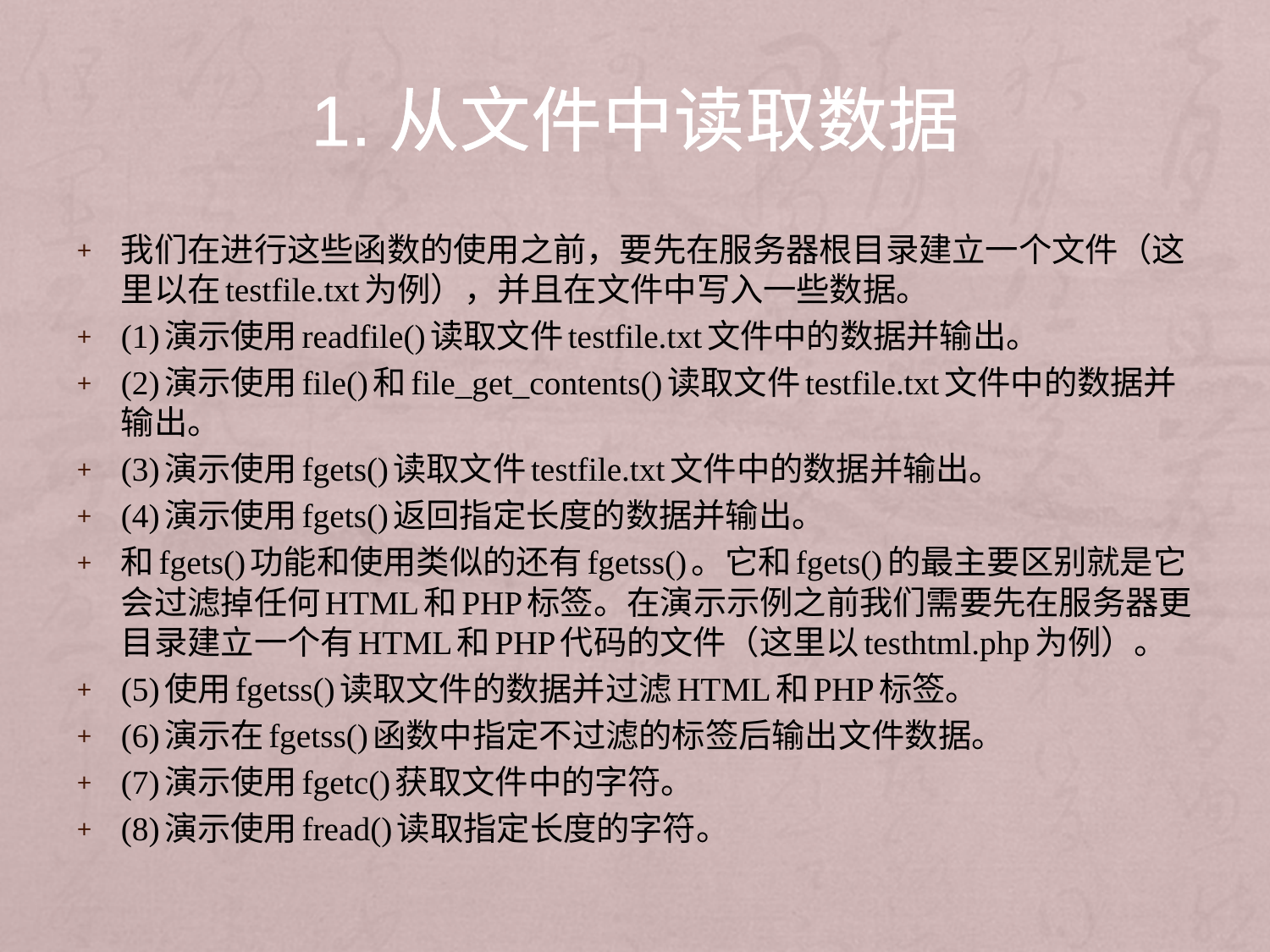

# 1.从文件中读取数据
我们在进行这些函数的使用之前，要先在服务器根目录建立一个文件（这里以在testfile.txt为例），并且在文件中写入一些数据。
(1)演示使用readfile()读取文件testfile.txt文件中的数据并输出。
(2)演示使用file()和file_get_contents()读取文件testfile.txt文件中的数据并输出。
(3)演示使用fgets()读取文件testfile.txt文件中的数据并输出。
(4)演示使用fgets()返回指定长度的数据并输出。
和fgets()功能和使用类似的还有fgetss()。它和fgets()的最主要区别就是它会过滤掉任何HTML和PHP标签。在演示示例之前我们需要先在服务器更目录建立一个有HTML和PHP代码的文件（这里以testhtml.php为例）。
(5)使用fgetss()读取文件的数据并过滤HTML和PHP标签。
(6)演示在fgetss()函数中指定不过滤的标签后输出文件数据。
(7)演示使用fgetc()获取文件中的字符。
(8)演示使用fread()读取指定长度的字符。